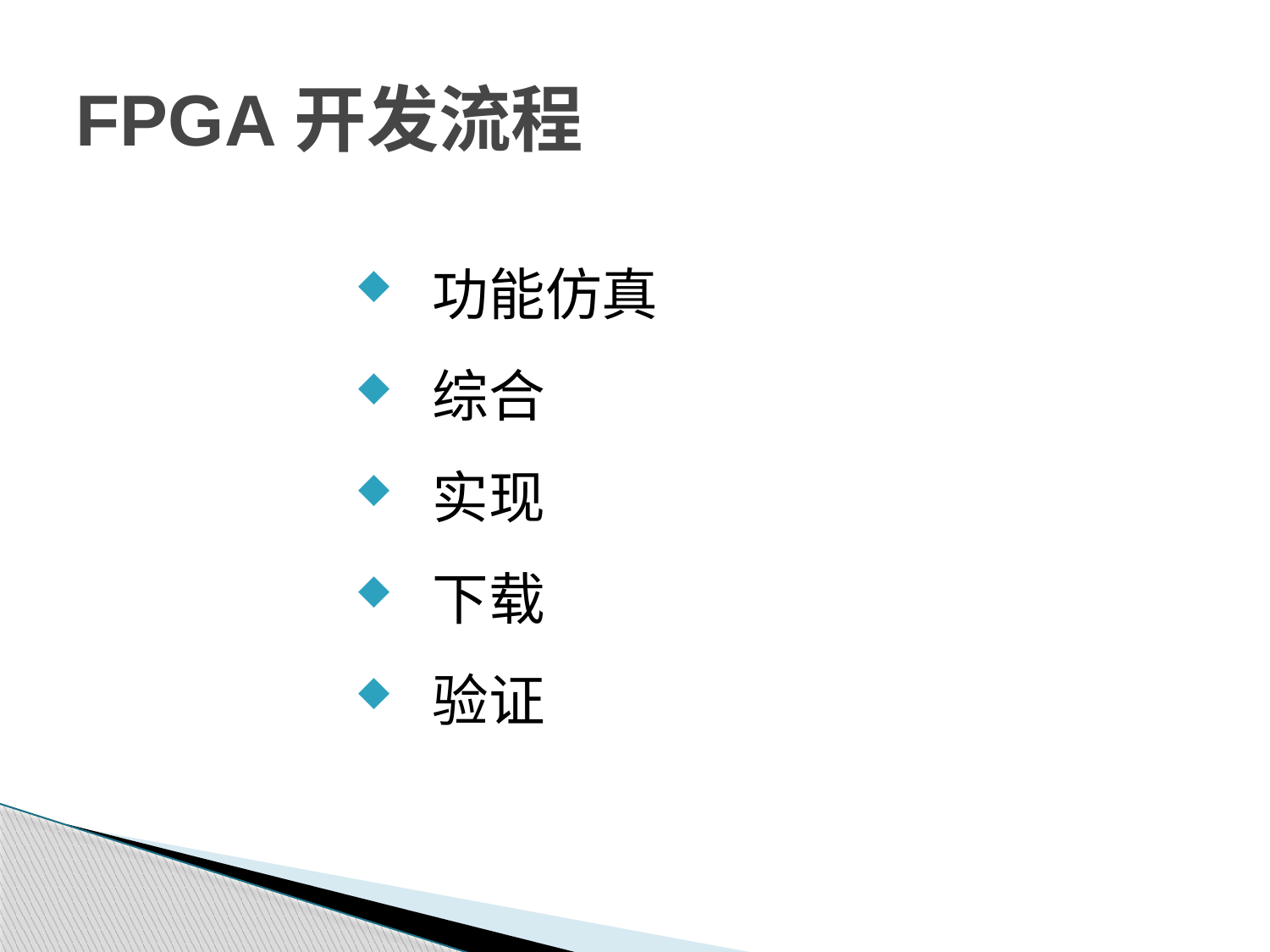

# FPGA开发流程
  功能仿真
  综合
  实现
  下载
  验证